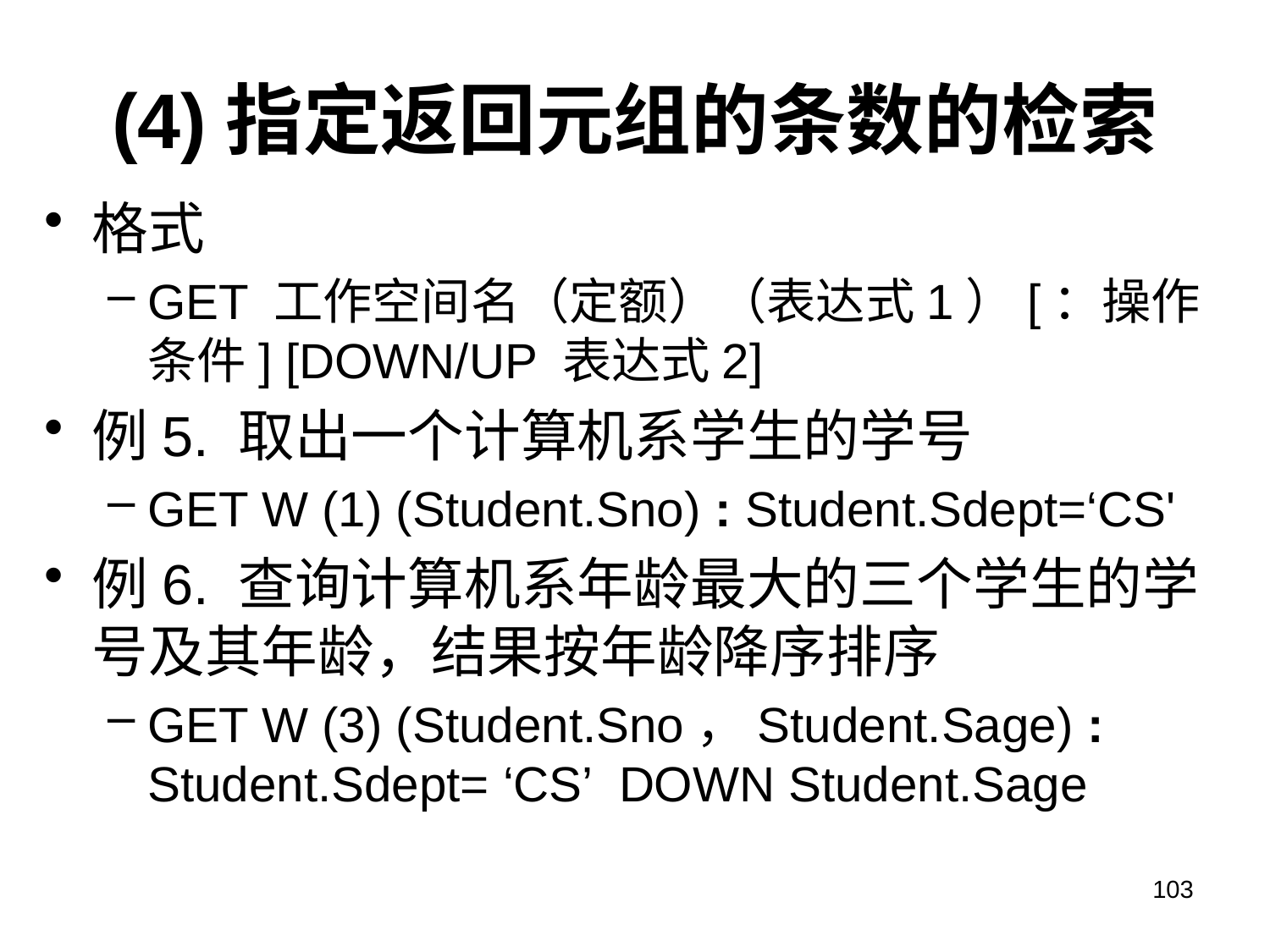

# (4)指定返回元组的条数的检索
格式
GET 工作空间名（定额）（表达式1）[：操作条件] [DOWN/UP 表达式2]
例5. 取出一个计算机系学生的学号
GET W (1) (Student.Sno) : Student.Sdept=‘CS'
例6. 查询计算机系年龄最大的三个学生的学号及其年龄，结果按年龄降序排序
GET W (3) (Student.Sno，Student.Sage) : Student.Sdept= ‘CS’  DOWN Student.Sage
103